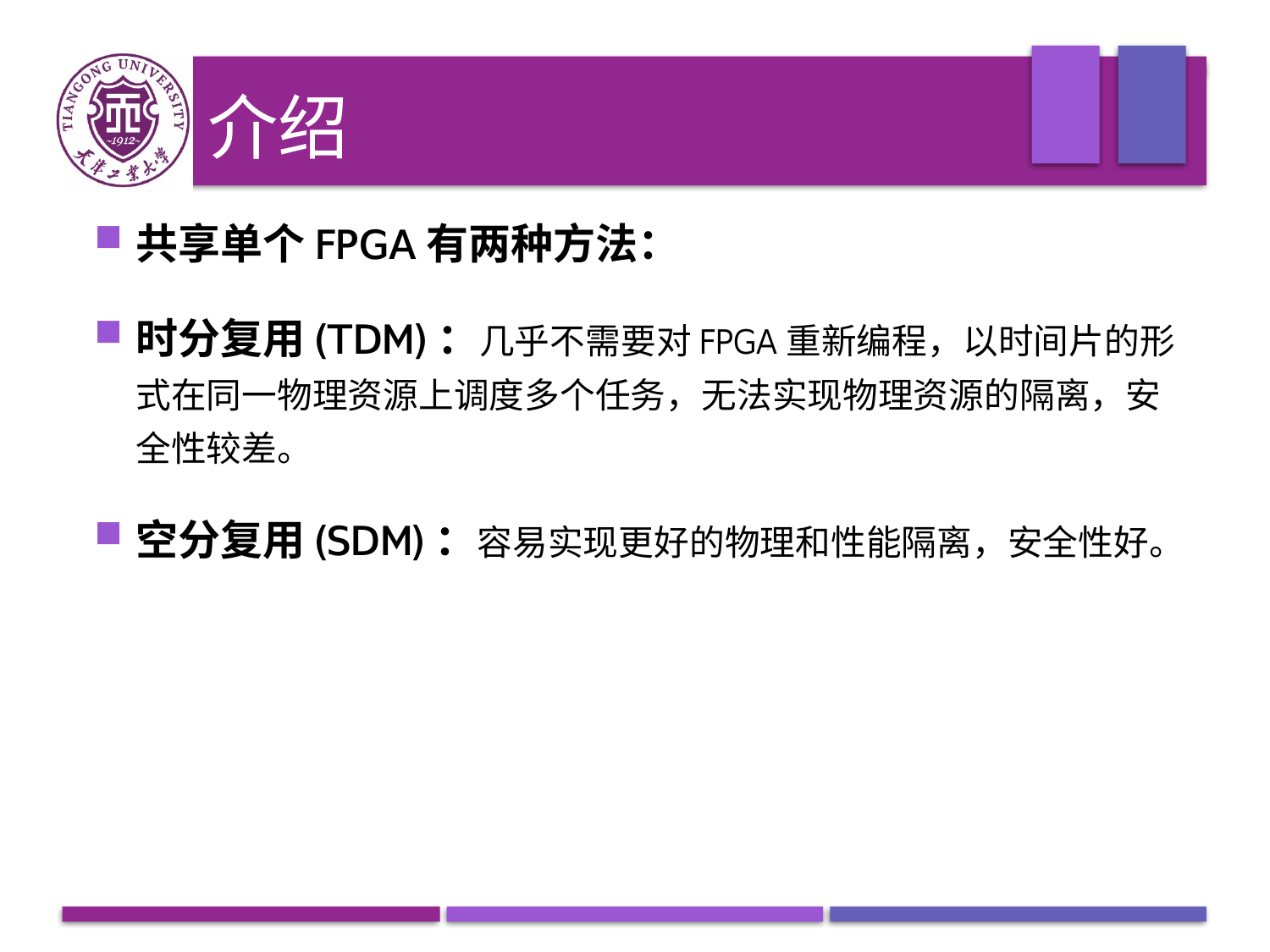

# 介绍
共享单个FPGA有两种方法：
时分复用(TDM)：几乎不需要对FPGA重新编程，以时间片的形式在同一物理资源上调度多个任务，无法实现物理资源的隔离，安全性较差。
空分复用(SDM)：容易实现更好的物理和性能隔离，安全性好。